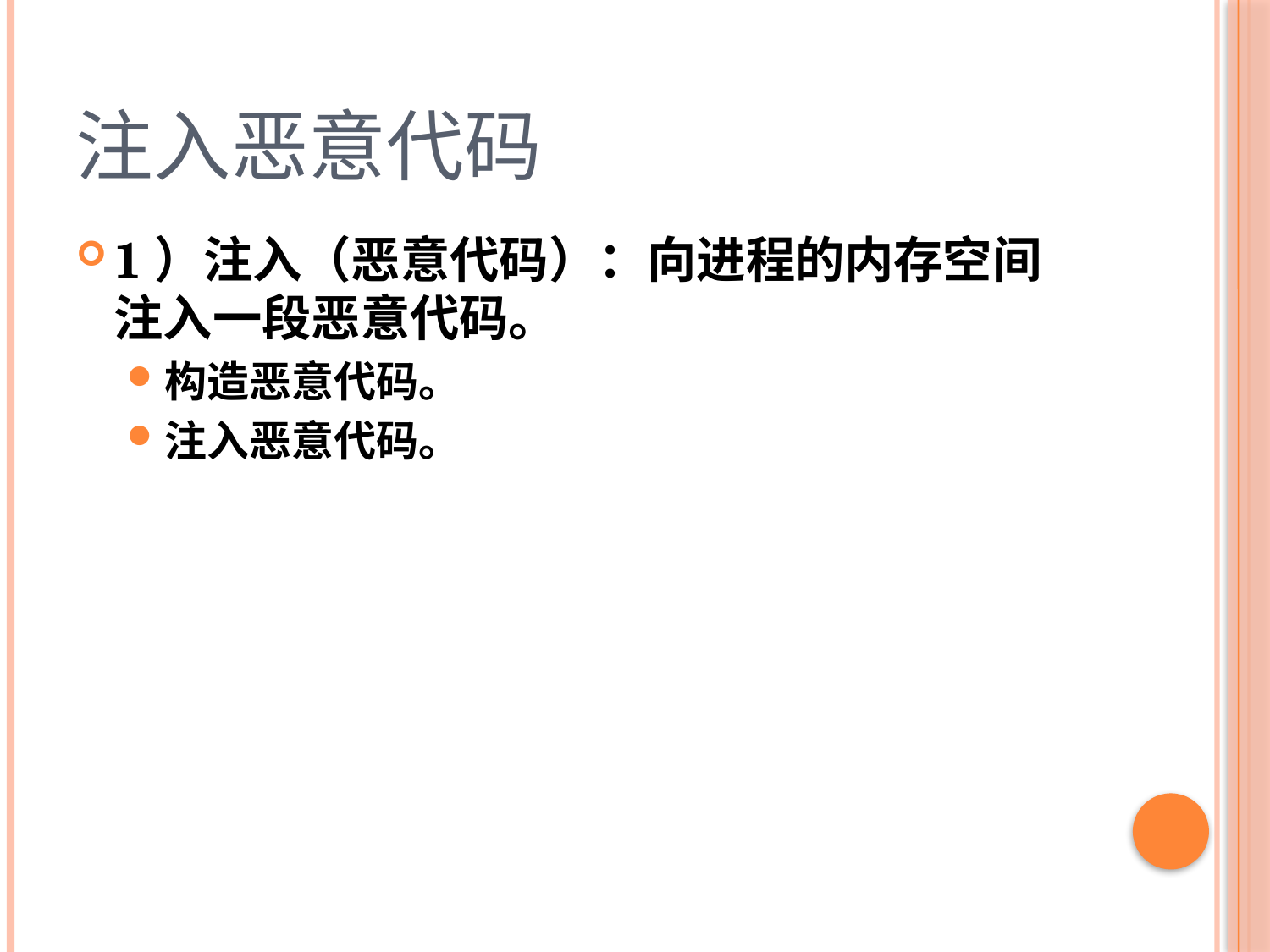

# 注入恶意代码
1）注入（恶意代码）：向进程的内存空间注入一段恶意代码。
构造恶意代码。
注入恶意代码。